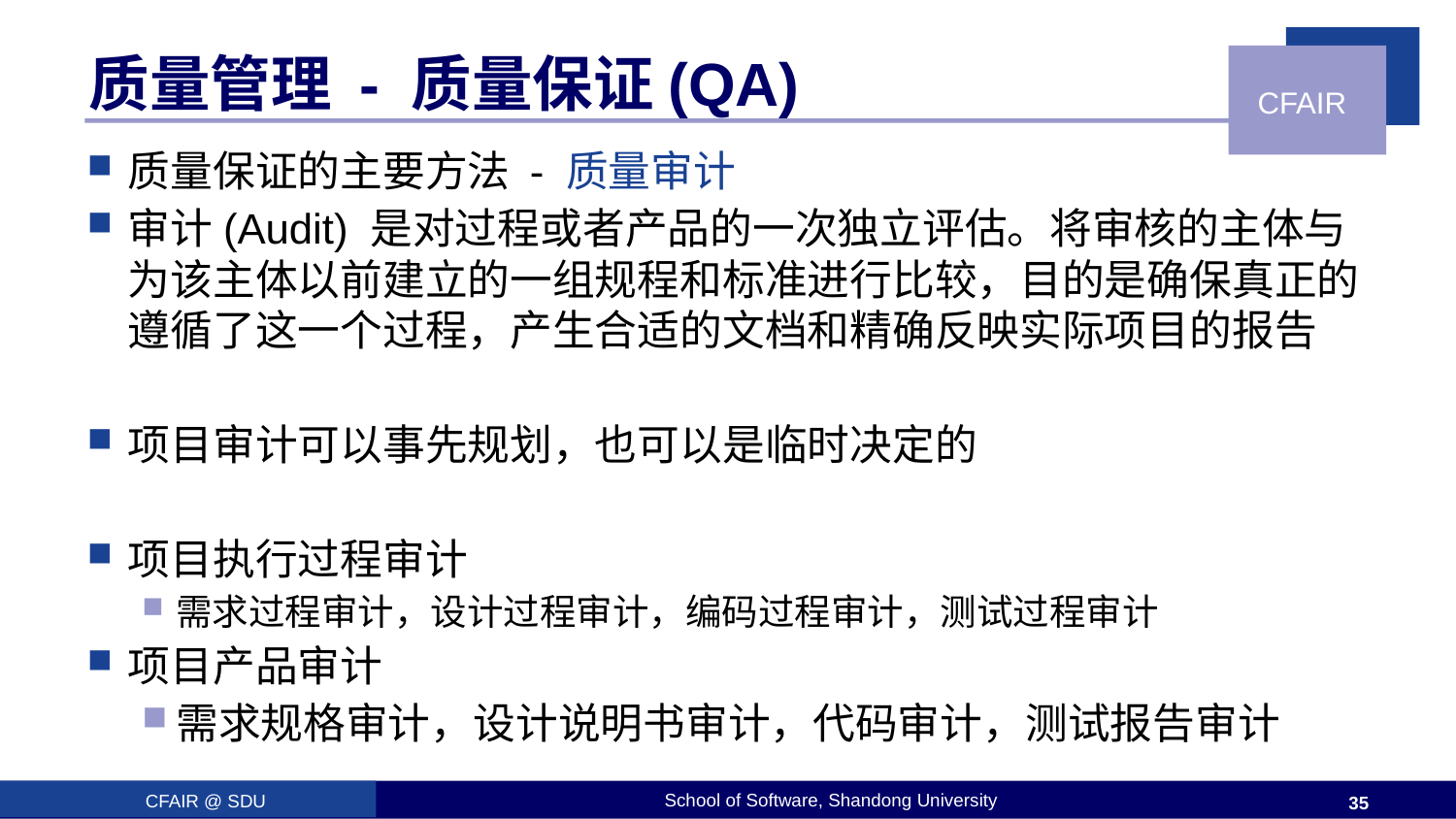

# 质量管理 - 质量保证(QA)
质量保证的主要方法 - 质量审计
审计(Audit) 是对过程或者产品的一次独立评估。将审核的主体与为该主体以前建立的一组规程和标准进行比较，目的是确保真正的遵循了这一个过程，产生合适的文档和精确反映实际项目的报告

项目审计可以事先规划，也可以是临时决定的

项目执行过程审计
需求过程审计，设计过程审计，编码过程审计，测试过程审计
项目产品审计
需求规格审计，设计说明书审计，代码审计，测试报告审计